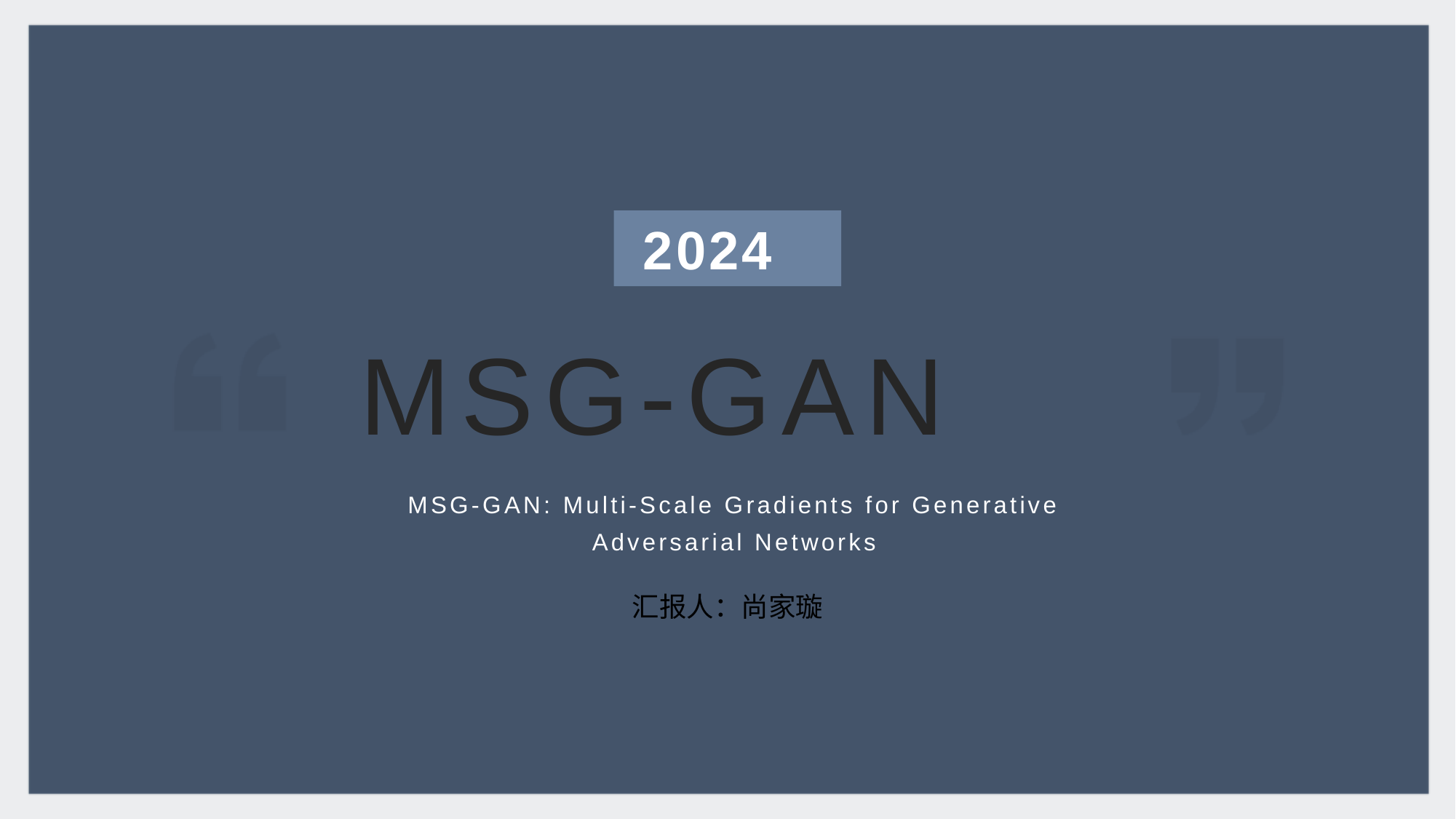

2024
MSG-GAN
MSG-GAN: Multi-Scale Gradients for Generative Adversarial Networks
汇报人：尚家璇